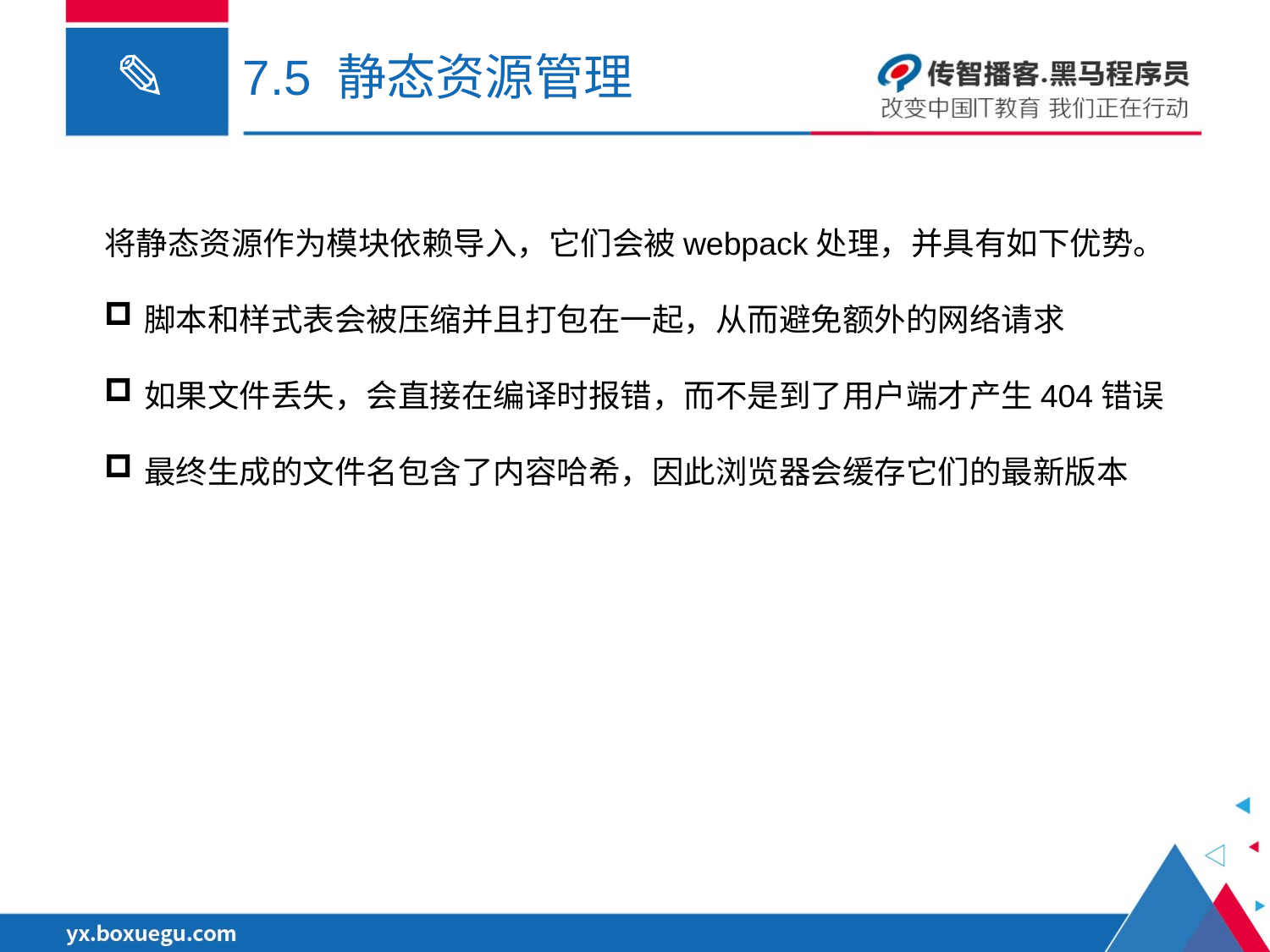

# 7.5 静态资源管理
将静态资源作为模块依赖导入，它们会被webpack处理，并具有如下优势。
脚本和样式表会被压缩并且打包在一起，从而避免额外的网络请求
如果文件丢失，会直接在编译时报错，而不是到了用户端才产生404错误
最终生成的文件名包含了内容哈希，因此浏览器会缓存它们的最新版本